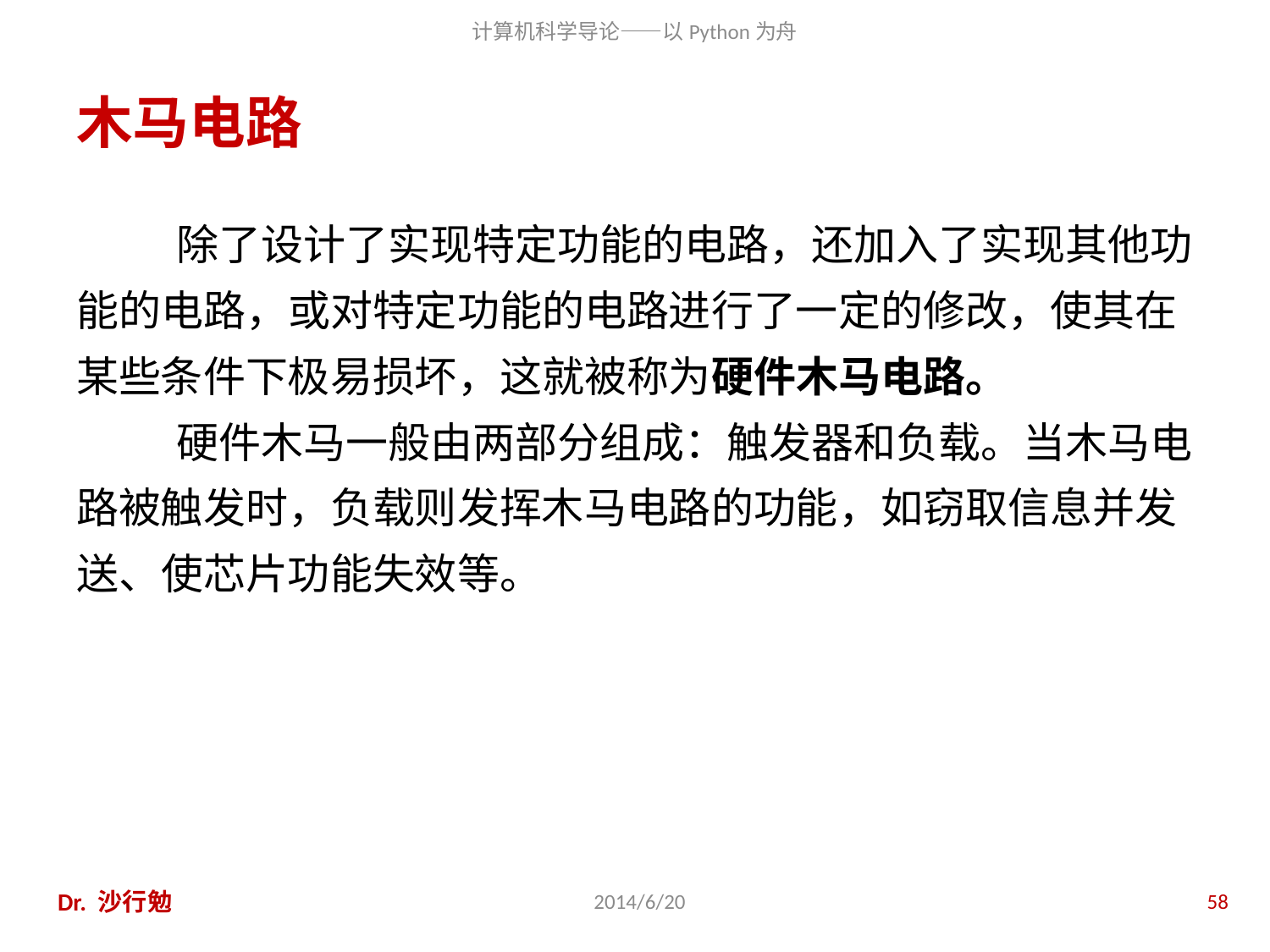

# 木马电路
除了设计了实现特定功能的电路，还加入了实现其他功能的电路，或对特定功能的电路进行了一定的修改，使其在某些条件下极易损坏，这就被称为硬件木马电路。
硬件木马一般由两部分组成：触发器和负载。当木马电路被触发时，负载则发挥木马电路的功能，如窃取信息并发送、使芯片功能失效等。
Dr. 沙行勉
2014/6/20
58